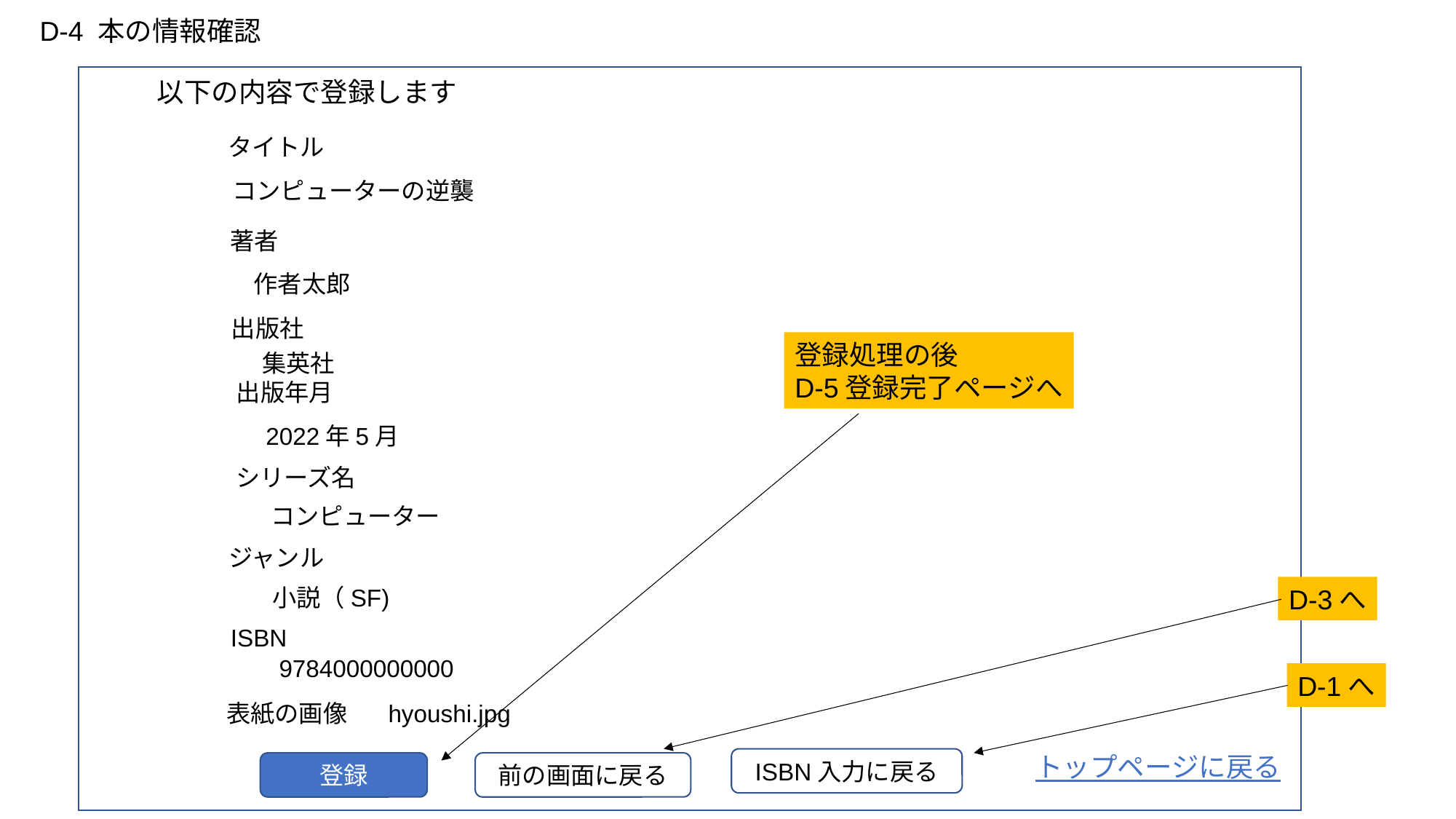

D-4 本の情報確認

以下の内容で登録します
タイトル
コンピューターの逆襲
著者
作者太郎
出版社
登録処理の後
D-5登録完了ページへ
集英社
出版年月
2022年5月
シリーズ名
コンピューター
ジャンル
D-3へ
小説（SF)
ISBN
9784000000000
D-1へ
表紙の画像
hyoushi.jpg
トップページに戻る
ISBN入力に戻る
登録
前の画面に戻る